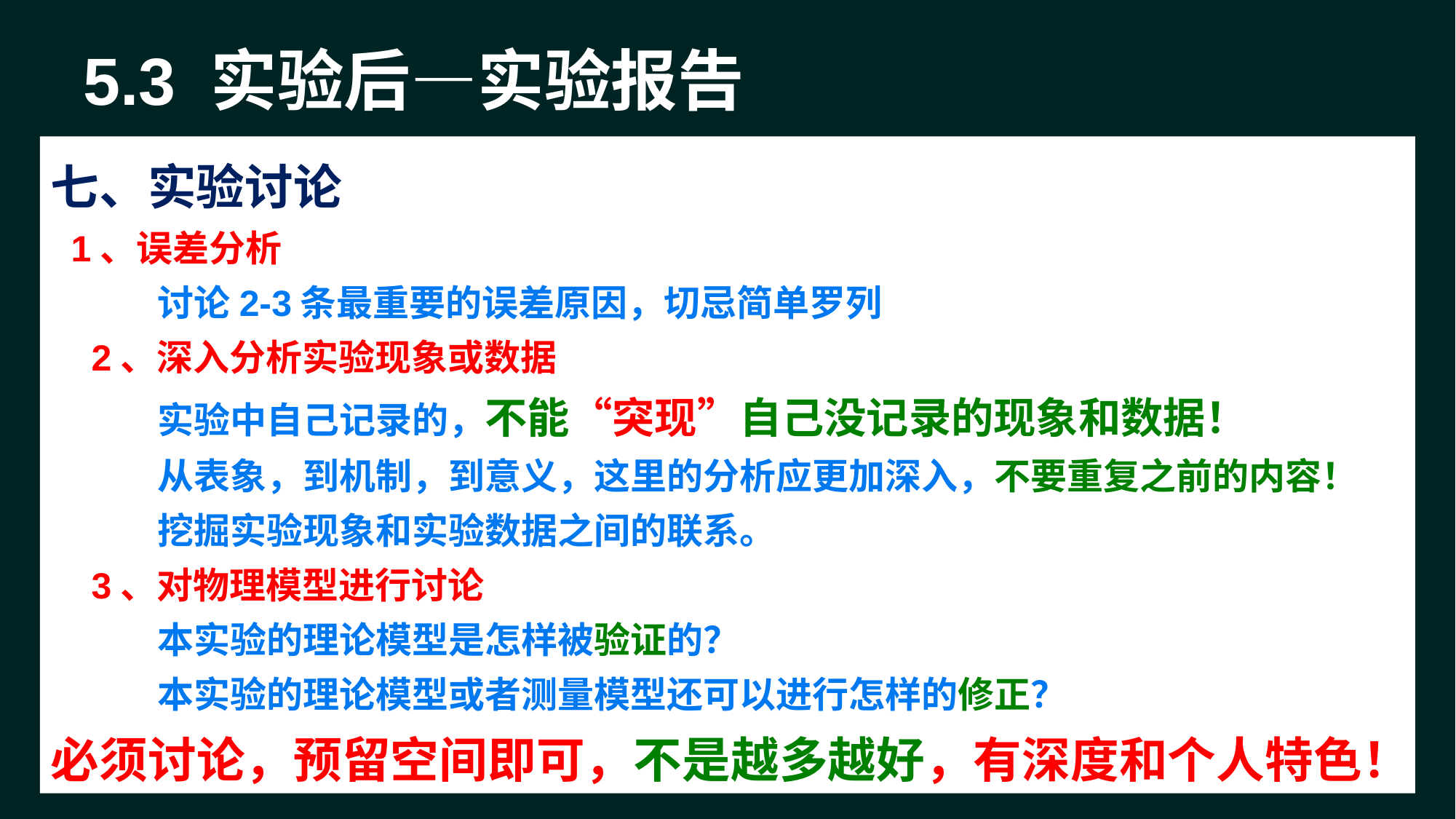

5.3 实验后—实验报告
七、实验讨论
  1、误差分析
            讨论2-3条最重要的误差原因，切忌简单罗列
    2、深入分析实验现象或数据
            实验中自己记录的，不能“突现”自己没记录的现象和数据！
            从表象，到机制，到意义，这里的分析应更加深入，不要重复之前的内容！
            挖掘实验现象和实验数据之间的联系。
    3、对物理模型进行讨论
            本实验的理论模型是怎样被验证的？
            本实验的理论模型或者测量模型还可以进行怎样的修正？
必须讨论，预留空间即可，不是越多越好，有深度和个人特色！